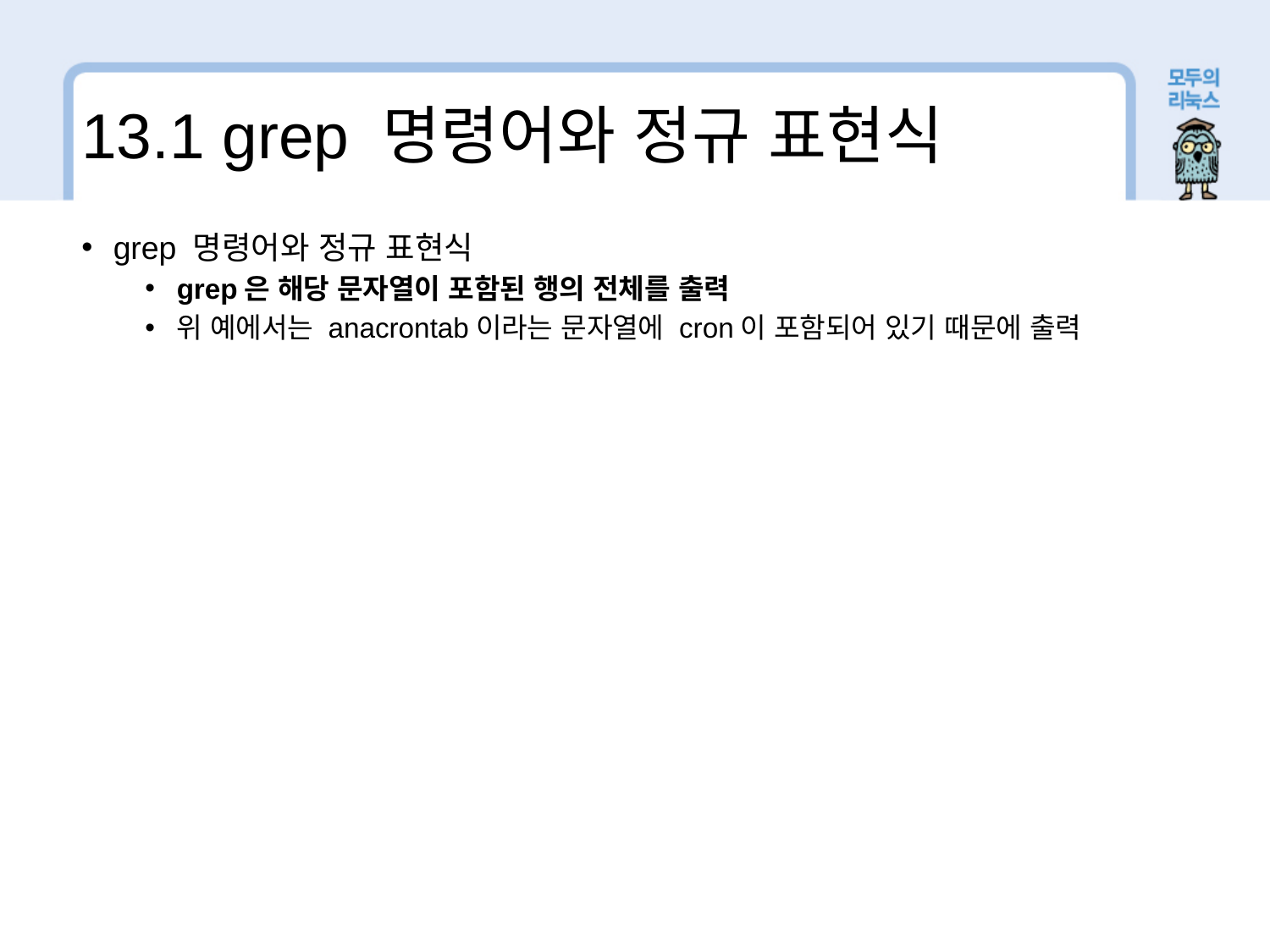

13.1 grep 명령어와 정규 표현식
grep 명령어와 정규 표현식
grep은 해당 문자열이 포함된 행의 전체를 출력
위 예에서는 anacrontab이라는 문자열에 cron이 포함되어 있기 때문에 출력